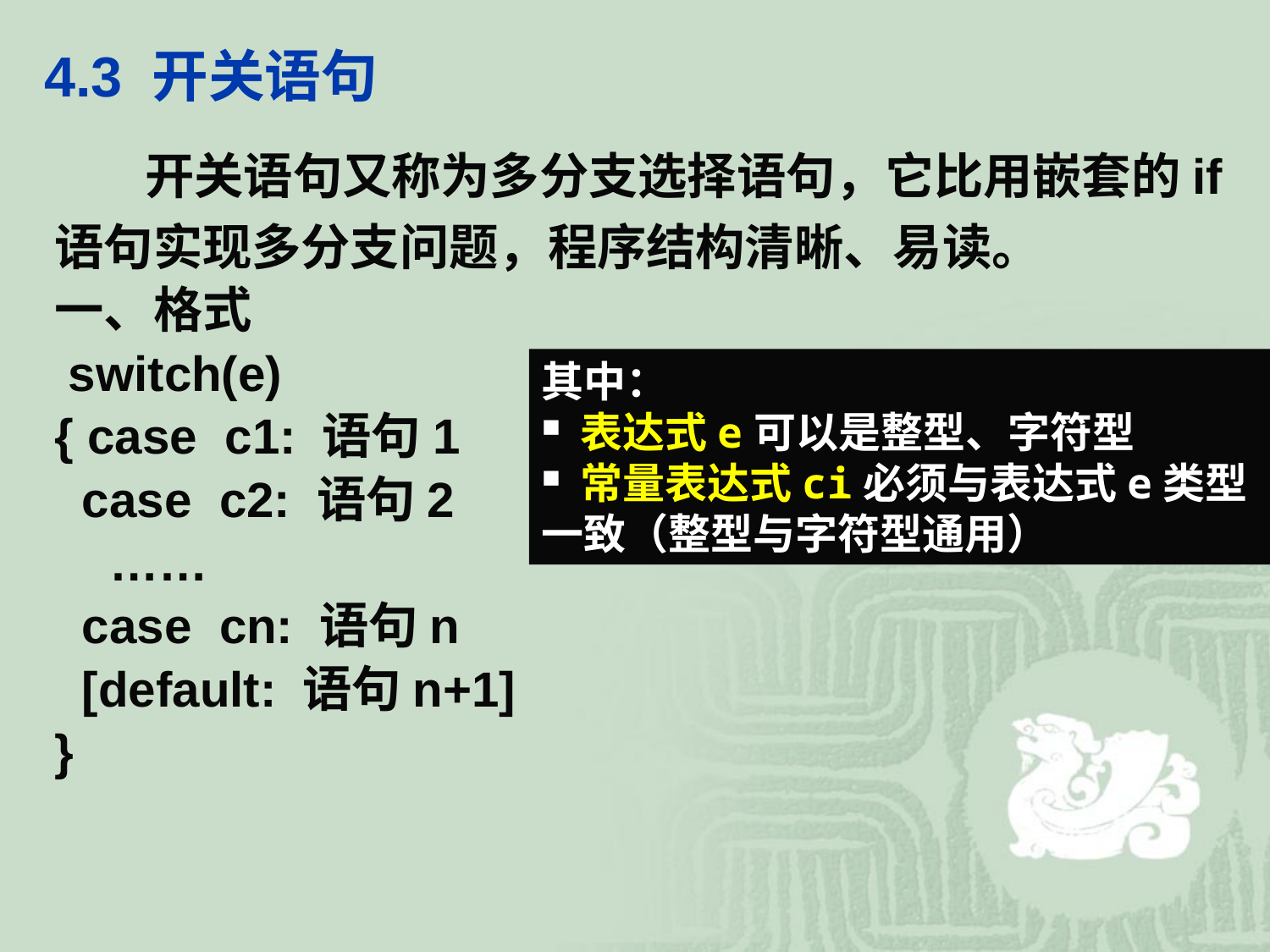

# 4.3 开关语句
       开关语句又称为多分支选择语句，它比用嵌套的if语句实现多分支问题，程序结构清晰、易读。
一、格式
 switch(e)
{ case  c1: 语句1
  case  c2: 语句2
    ……
  case  cn: 语句n
  [default: 语句n+1]
}
其中：
 表达式e可以是整型、字符型
 常量表达式ci必须与表达式e类型一致（整型与字符型通用）